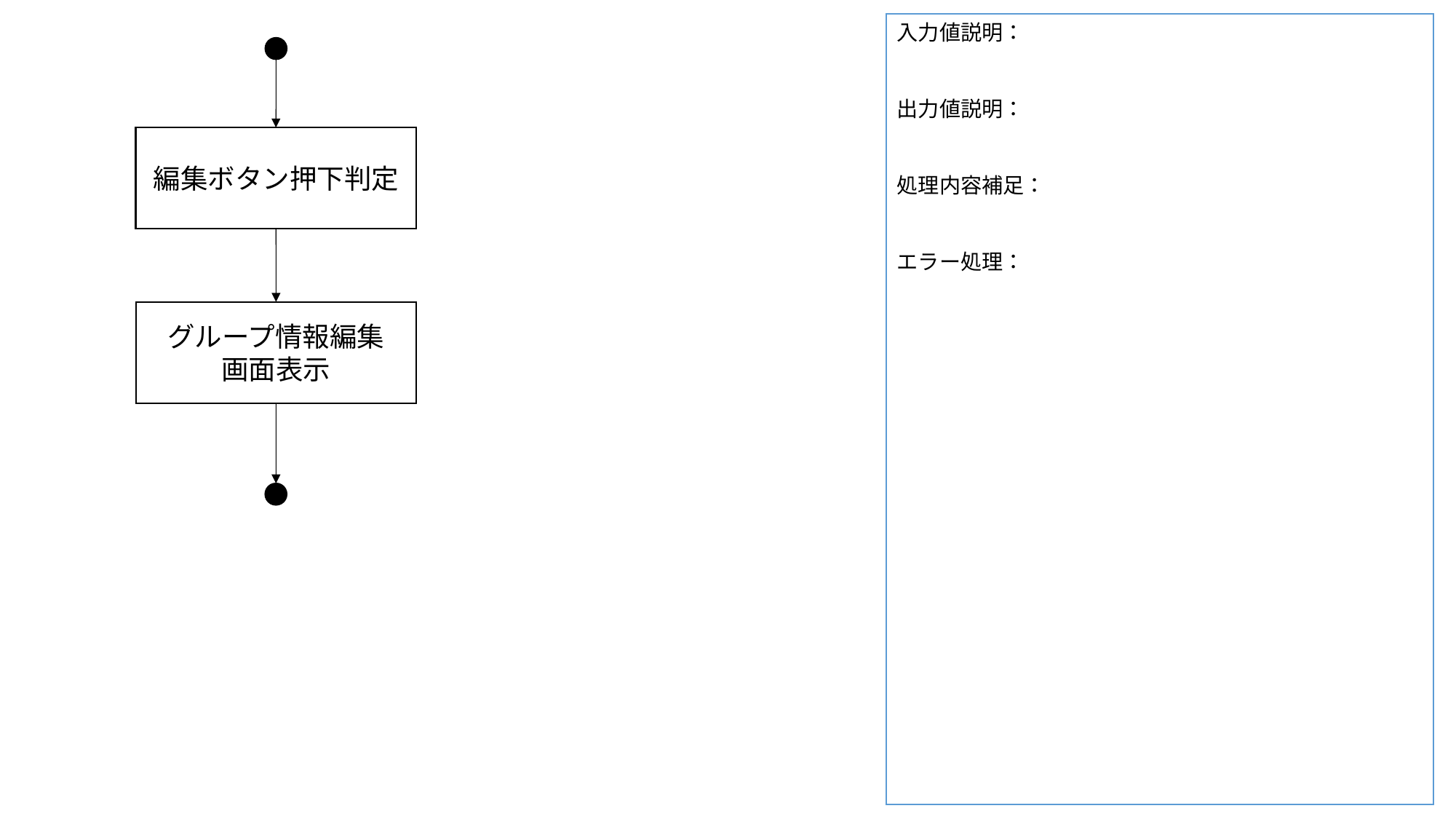

入力値説明：

出力値説明：

処理内容補足：

エラー処理：

編集ボタン押下判定
グループ情報編集
画面表示